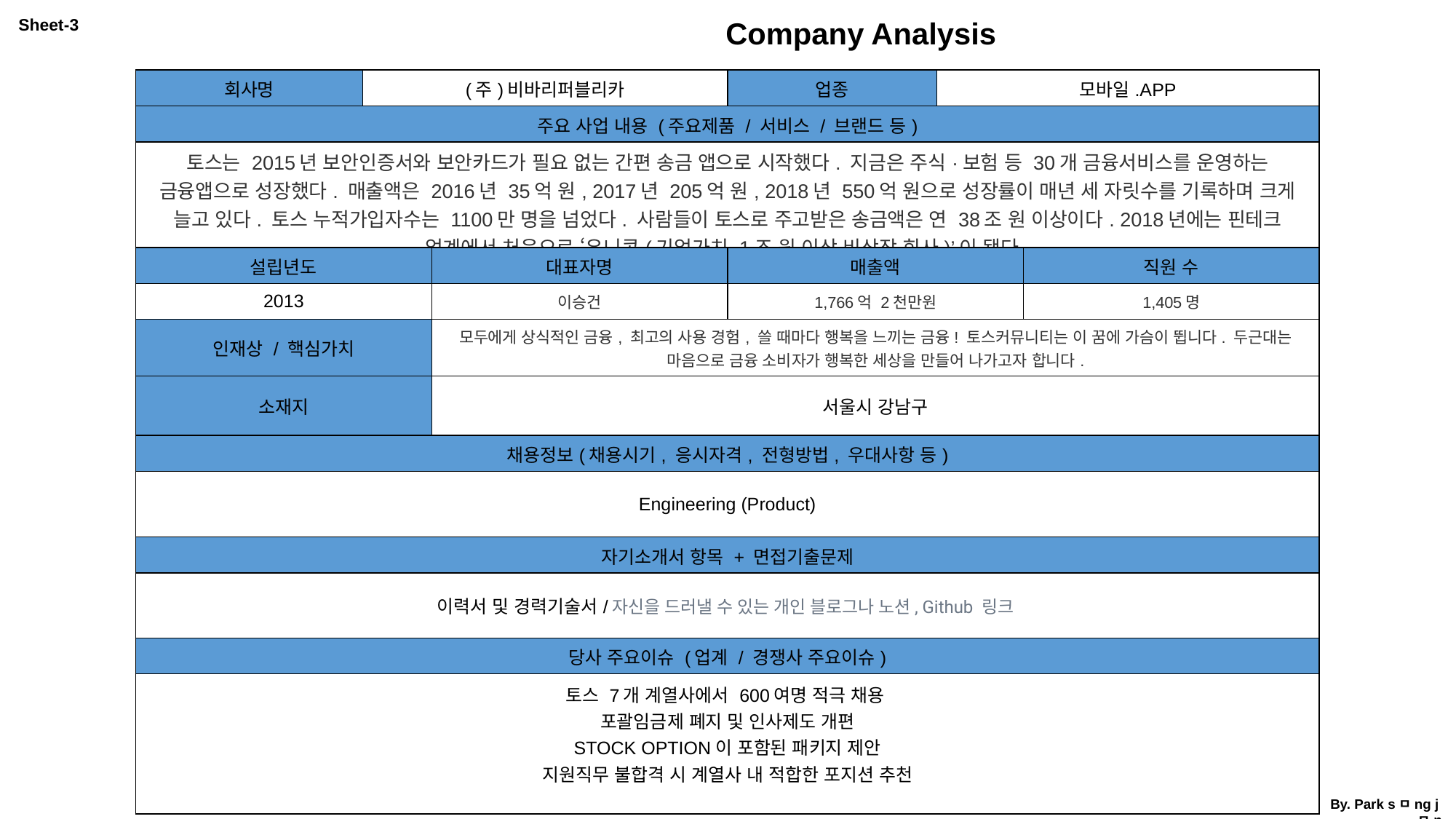

Sheet-3
Company Analysis
| 회사명 | (주)비바리퍼블리카 |  | 업종 | 모바일.APP |  |
| --- | --- | --- | --- | --- | --- |
| 주요 사업 내용 (주요제품 / 서비스 / 브랜드 등) |  |  |  |  |  |
| 토스는 2015년 보안인증서와 보안카드가 필요 없는 간편 송금 앱으로 시작했다. 지금은 주식·보험 등 30개 금융서비스를 운영하는 금융앱으로 성장했다. 매출액은 2016년 35억 원, 2017년 205억 원, 2018년 550억 원으로 성장률이 매년 세 자릿수를 기록하며 크게 늘고 있다. 토스 누적가입자수는 1100만 명을 넘었다. 사람들이 토스로 주고받은 송금액은 연 38조 원 이상이다. 2018년에는 핀테크 업계에서 처음으로 ‘유니콘(기업가치 1조 원 이상 비상장 회사)’이 됐다. |  |  |  |  |  |
| 설립년도 |  | 대표자명 | 매출액 |  | 직원 수 |
| 2013 |  | 이승건 | 1,766억 2천만원 |  | 1,405명 |
| 인재상 / 핵심가치 |  | 모두에게 상식적인 금융, 최고의 사용 경험, 쓸 때마다 행복을 느끼는 금융! 토스커뮤니티는 이 꿈에 가슴이 뜁니다. 두근대는 마음으로 금융 소비자가 행복한 세상을 만들어 나가고자 합니다. |  |  |  |
| 소재지 |  | 서울시 강남구 |  |  |  |
| 채용정보(채용시기, 응시자격, 전형방법, 우대사항 등) |  |  |  |  |  |
| Engineering (Product) |  |  |  |  |  |
| 자기소개서 항목 + 면접기출문제 |  |  |  |  |  |
| 이력서 및 경력기술서/자신을 드러낼 수 있는 개인 블로그나 노션, Github 링크 |  |  |  |  |  |
| 당사 주요이슈 (업계 / 경쟁사 주요이슈) |  |  |  |  |  |
| 토스 7개 계열사에서 600여명 적극 채용 포괄임금제 폐지 및 인사제도 개편 STOCK OPTION이 포함된 패키지 제안 지원직무 불합격 시 계열사 내 적합한 포지션 추천 |  |  |  |  |  |
By. Park sㅁng jㅁn